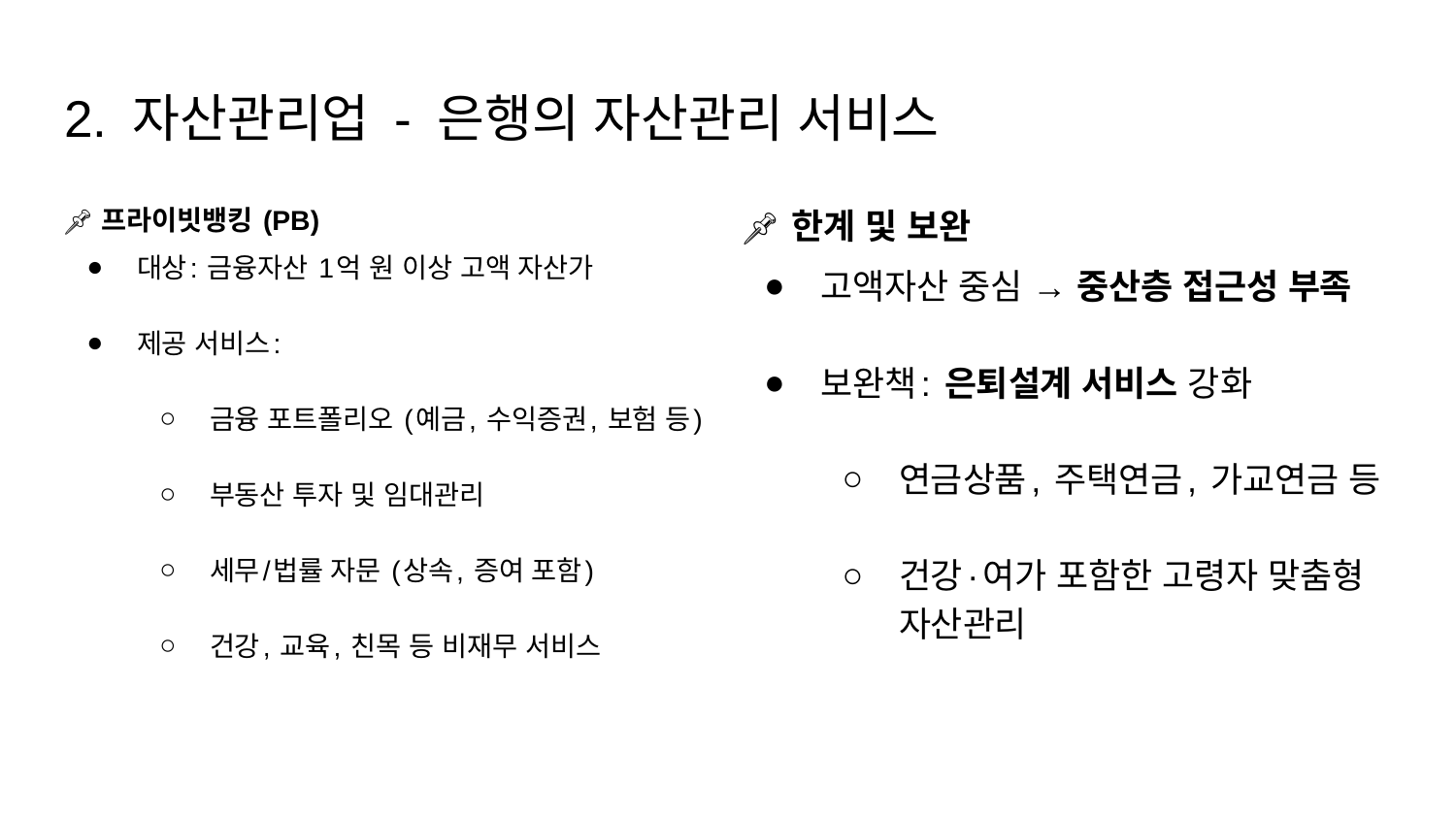

# 2. 자산관리업 - 은행의 자산관리 서비스
📌 프라이빗뱅킹 (PB)
대상: 금융자산 1억 원 이상 고액 자산가
제공 서비스:
금융 포트폴리오 (예금, 수익증권, 보험 등)
부동산 투자 및 임대관리
세무/법률 자문 (상속, 증여 포함)
건강, 교육, 친목 등 비재무 서비스

📌 한계 및 보완
고액자산 중심 → 중산층 접근성 부족
보완책: 은퇴설계 서비스 강화
연금상품, 주택연금, 가교연금 등
건강·여가 포함한 고령자 맞춤형 자산관리